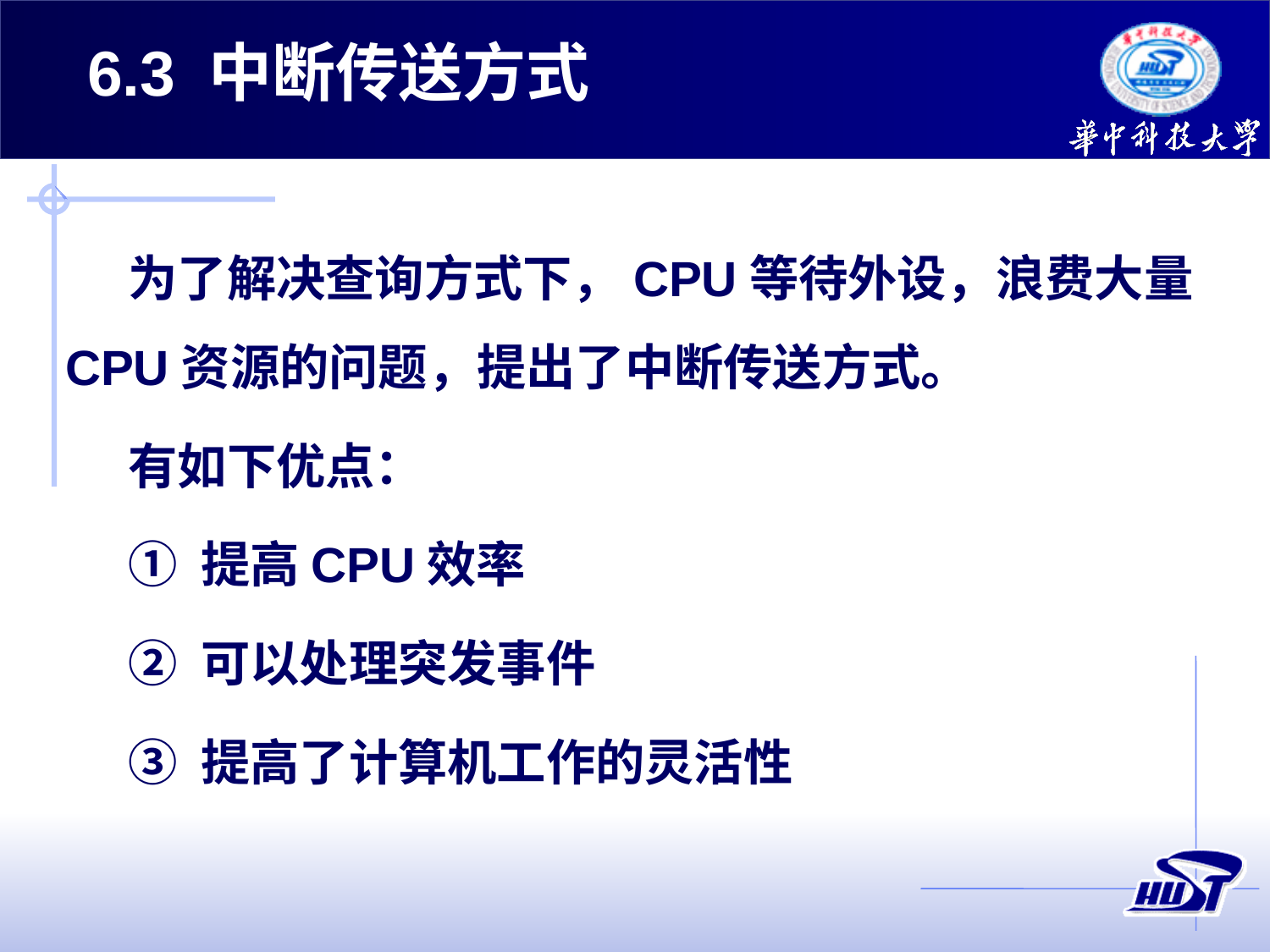

6.3 中断传送方式
为了解决查询方式下，CPU等待外设，浪费大量CPU资源的问题，提出了中断传送方式。
有如下优点：
① 提高CPU效率
② 可以处理突发事件
③ 提高了计算机工作的灵活性